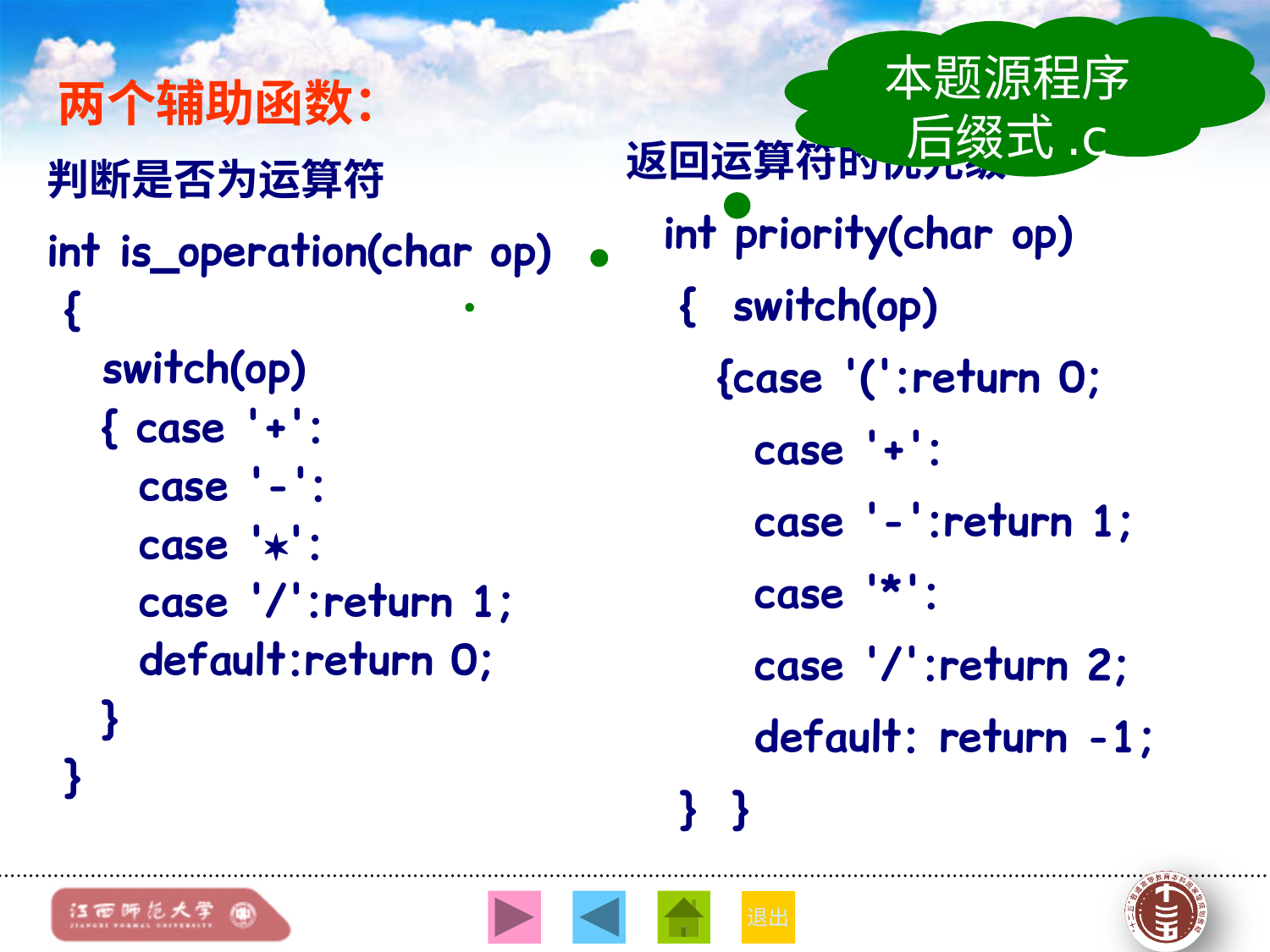

本题源程序
后缀式.c
两个辅助函数：
返回运算符的优先级
  int priority(char op)
   {  switch(op)
     {case '(':return 0;
       case '+':
       case '-':return 1;
       case '*':
       case '/':return 2;
       default: return -1;
   }  }
判断是否为运算符
int is_operation(char op)
 {
   switch(op)
   { case '+':
     case '-':
     case '∗':
     case '/':return 1;
     default:return 0;
   }
 }